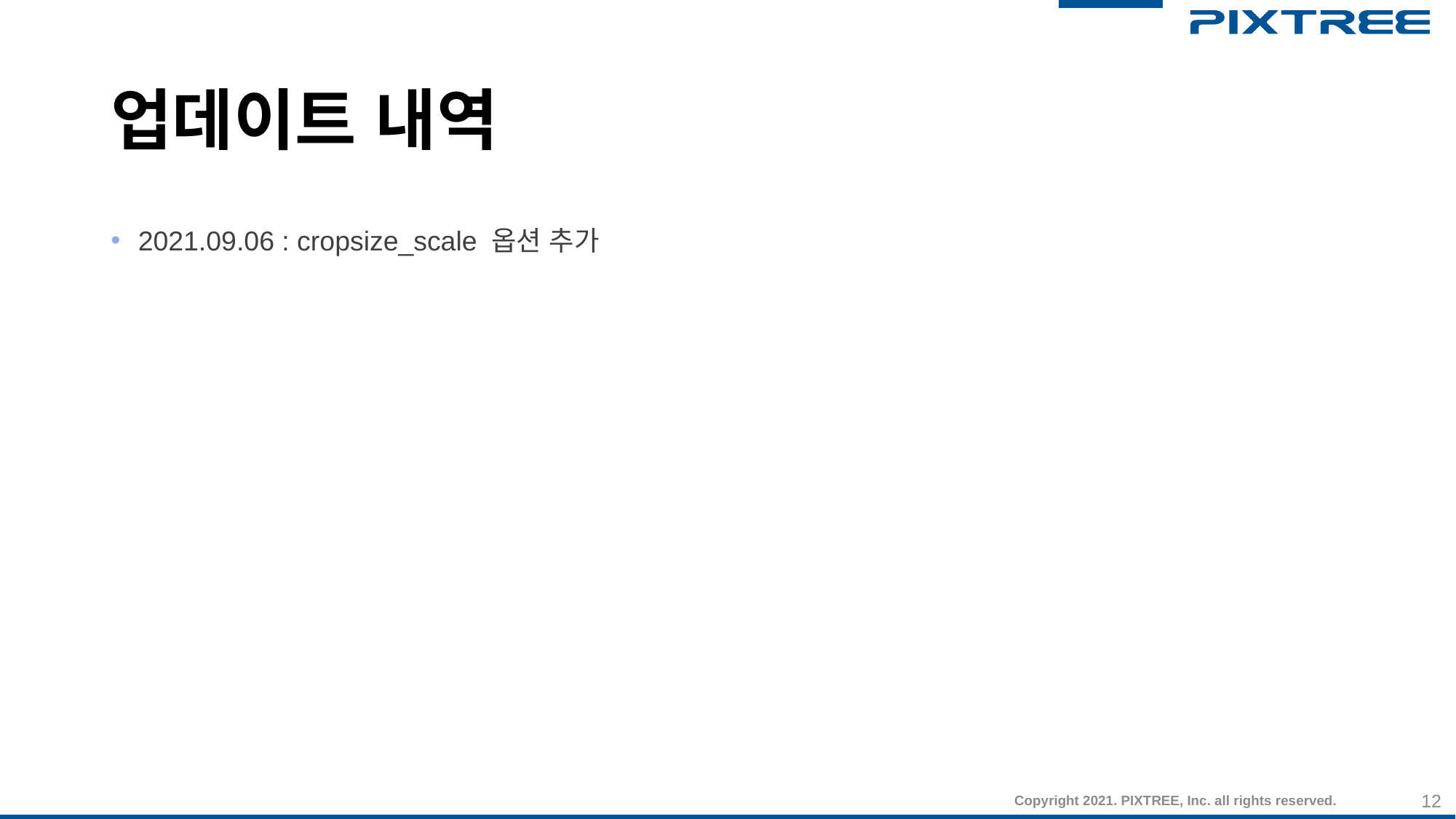

# 업데이트 내역
2021.09.06 : cropsize_scale 옵션 추가
Copyright 2021. PIXTREE, Inc. all rights reserved.
12